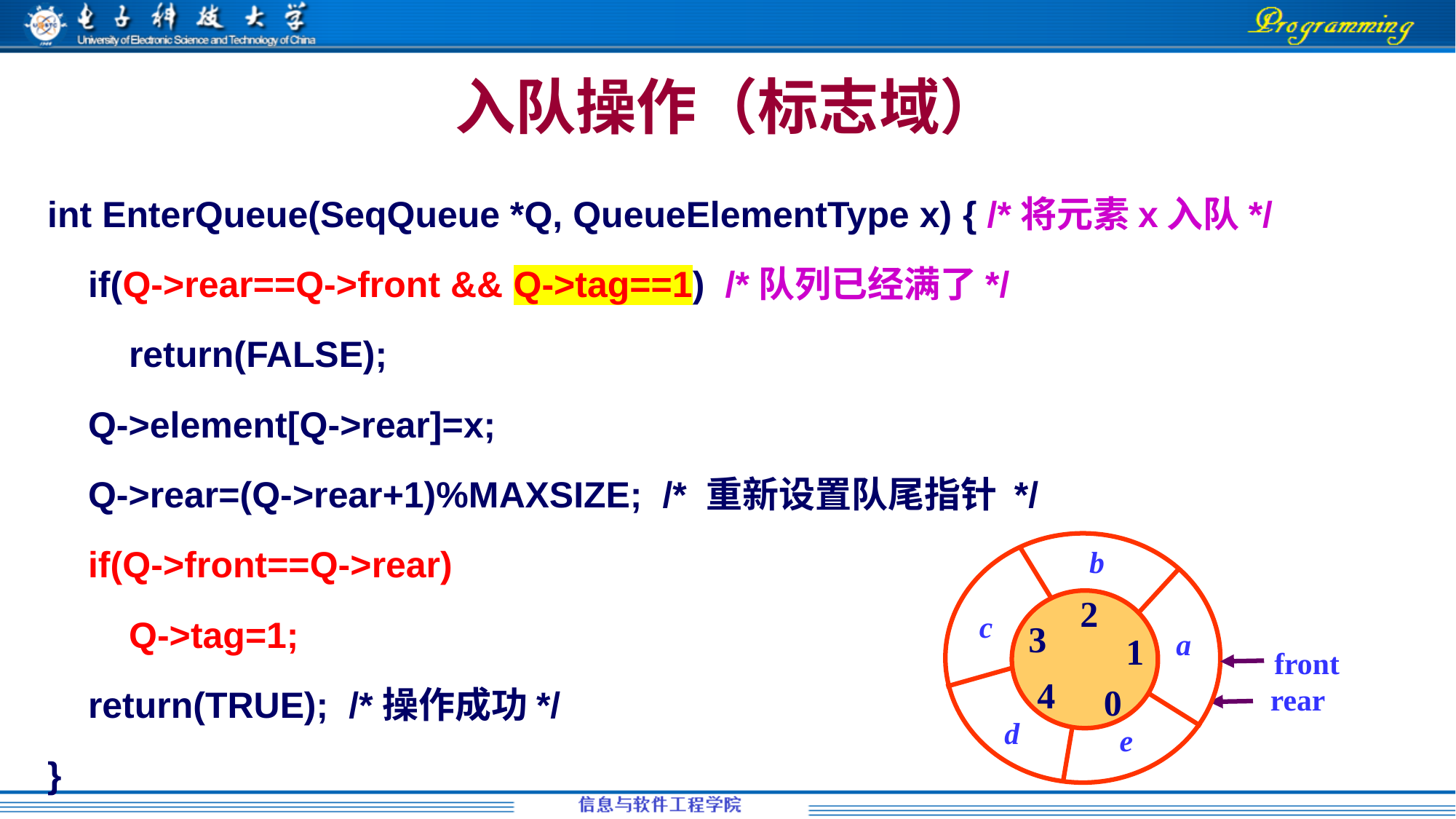

# 入队操作（标志域）
int EnterQueue(SeqQueue *Q, QueueElementType x) { /*将元素x入队*/
    if(Q->rear==Q->front && Q->tag==1)  /*队列已经满了*/
        return(FALSE);
    Q->element[Q->rear]=x;
    Q->rear=(Q->rear+1)%MAXSIZE;  /* 重新设置队尾指针 */
    if(Q->front==Q->rear)
        Q->tag=1;
    return(TRUE);  /*操作成功*/
}

b

2
c
3
a
1
front

4
0
rear

d
e